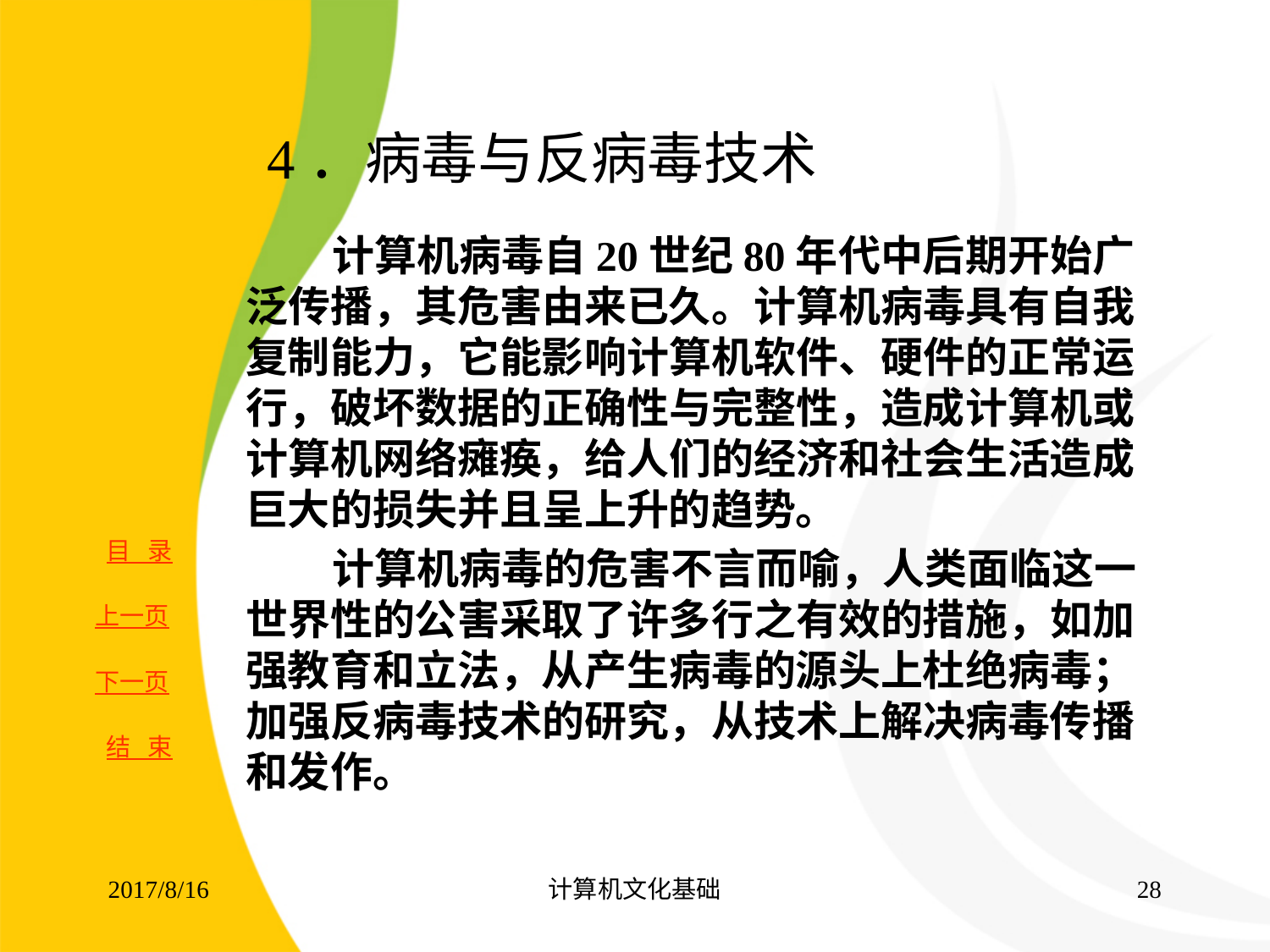

# 4．病毒与反病毒技术
        计算机病毒自20世纪80年代中后期开始广泛传播，其危害由来已久。计算机病毒具有自我复制能力，它能影响计算机软件、硬件的正常运行，破坏数据的正确性与完整性，造成计算机或计算机网络瘫痪，给人们的经济和社会生活造成巨大的损失并且呈上升的趋势。
        计算机病毒的危害不言而喻，人类面临这一世界性的公害采取了许多行之有效的措施，如加强教育和立法，从产生病毒的源头上杜绝病毒；加强反病毒技术的研究，从技术上解决病毒传播和发作。
2017/8/16
计算机文化基础
28